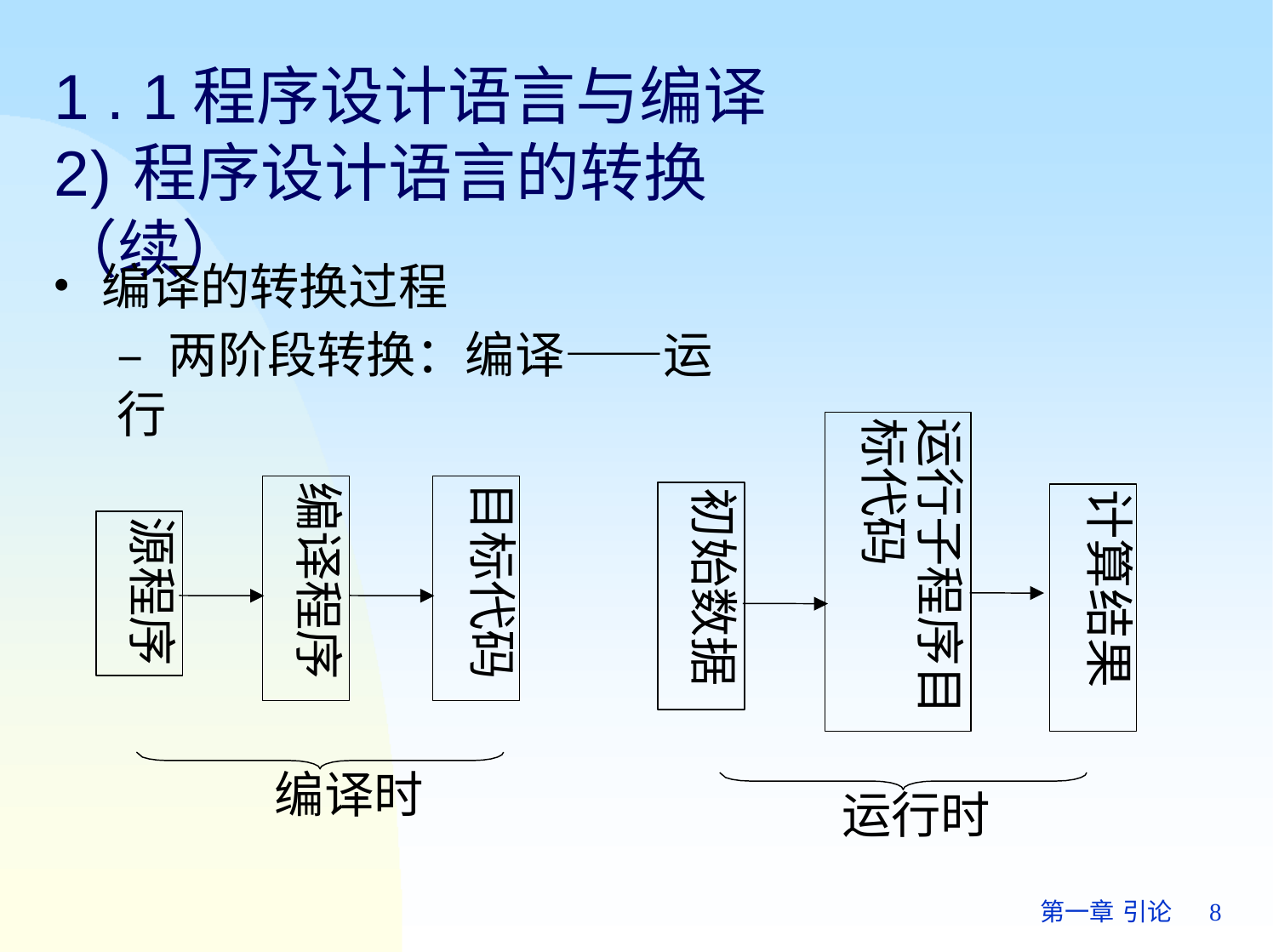

# 1 . 1程序设计语言与编译
2)程序设计语言的转换（续）
编译的转换过程
– 两阶段转换：编译——运行

运行子程序目
标代码

目标代码
编译程序

计算结果
初始数据

源程序

编译时

运行时
第一章 引论	8